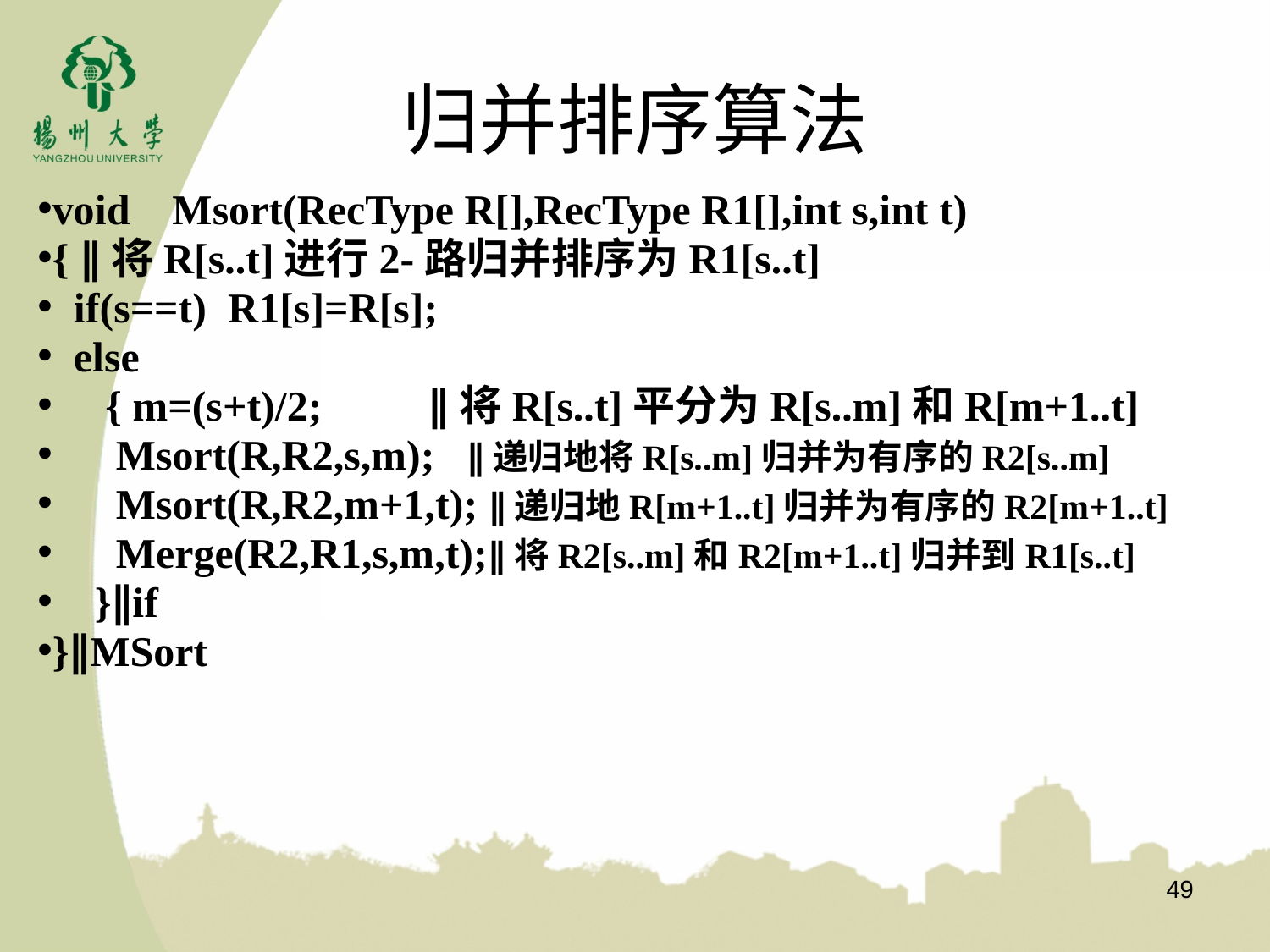

# 归并排序算法
void    Msort(RecType R[],RecType R1[],int s,int t)
{ ∥将R[s..t]进行2-路归并排序为R1[s..t]
  if(s==t)  R1[s]=R[s];
  else
     { m=(s+t)/2;          ∥将R[s..t]平分为R[s..m]和R[m+1..t]
      Msort(R,R2,s,m);   ∥递归地将R[s..m]归并为有序的R2[s..m]
      Msort(R,R2,m+1,t); ∥递归地R[m+1..t]归并为有序的R2[m+1..t]
      Merge(R2,R1,s,m,t);∥将R2[s..m]和R2[m+1..t]归并到R1[s..t]
    }∥if
}∥MSort
49